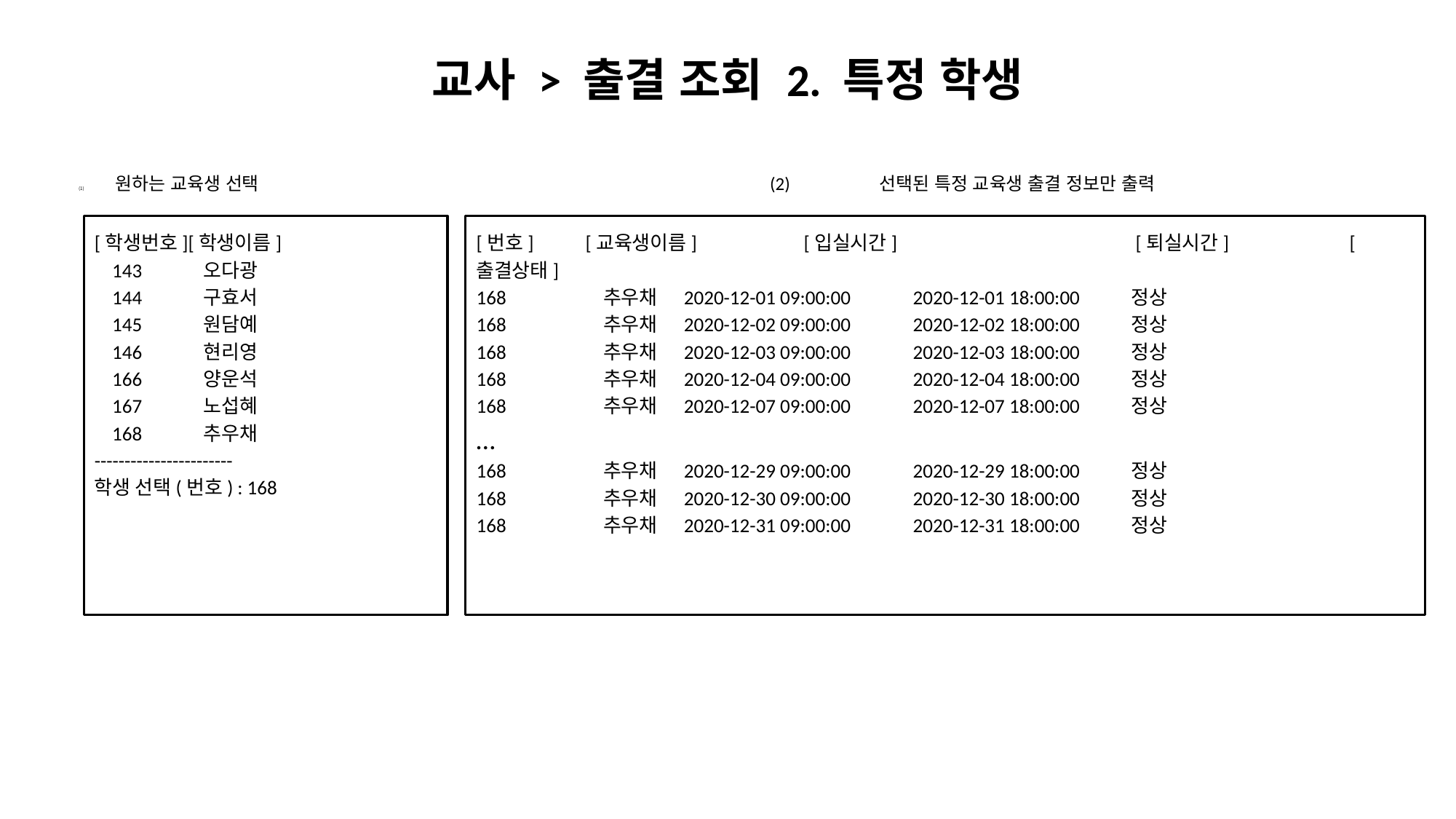

# 교사 > 출결 조회 2. 특정 학생

원하는 교육생 선택					(2)	선택된 특정 교육생 출결 정보만 출력

[학생번호][학생이름]
    143	오다광
    144	구효서
    145	원담예
    146	현리영
    166	양운석
    167	노섭혜
    168	추우채
-----------------------
학생 선택(번호) : 168

[번호]	[교육생이름]	[입실시간]		 	 [퇴실시간]	  	[출결상태]
168	   추우채     2020-12-01 09:00:00 	2020-12-01 18:00:00	정상
168	   추우채     2020-12-02 09:00:00 	2020-12-02 18:00:00	정상
168	   추우채     2020-12-03 09:00:00 	2020-12-03 18:00:00	정상
168	   추우채     2020-12-04 09:00:00 	2020-12-04 18:00:00	정상
168	   추우채     2020-12-07 09:00:00 	2020-12-07 18:00:00	정상
…
168	   추우채     2020-12-29 09:00:00 	2020-12-29 18:00:00	정상
168	   추우채     2020-12-30 09:00:00 	2020-12-30 18:00:00	정상
168	   추우채     2020-12-31 09:00:00 	2020-12-31 18:00:00	정상